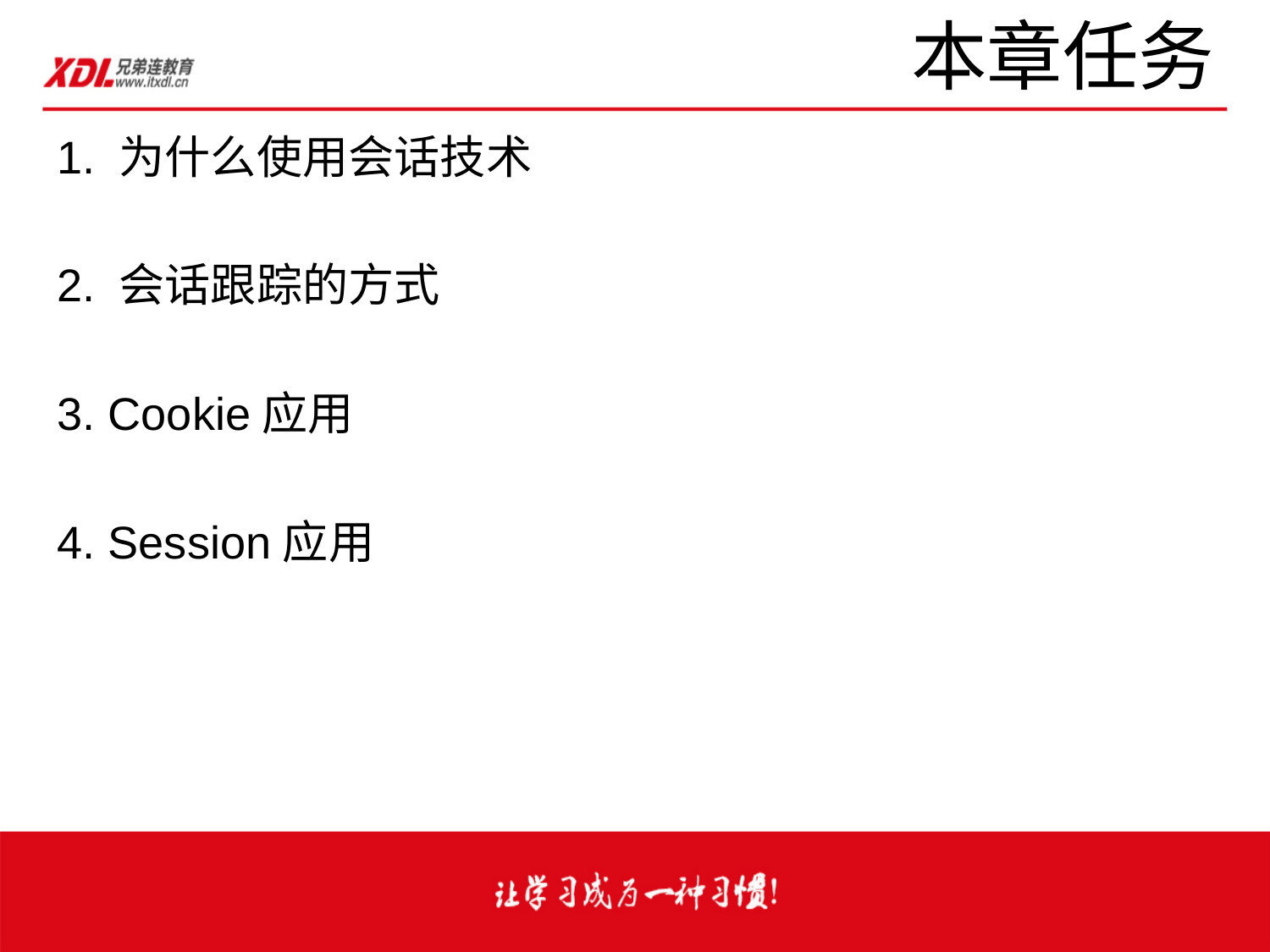

# 本章任务
1. 为什么使用会话技术

2. 会话跟踪的方式

3. Cookie应用

4. Session应用